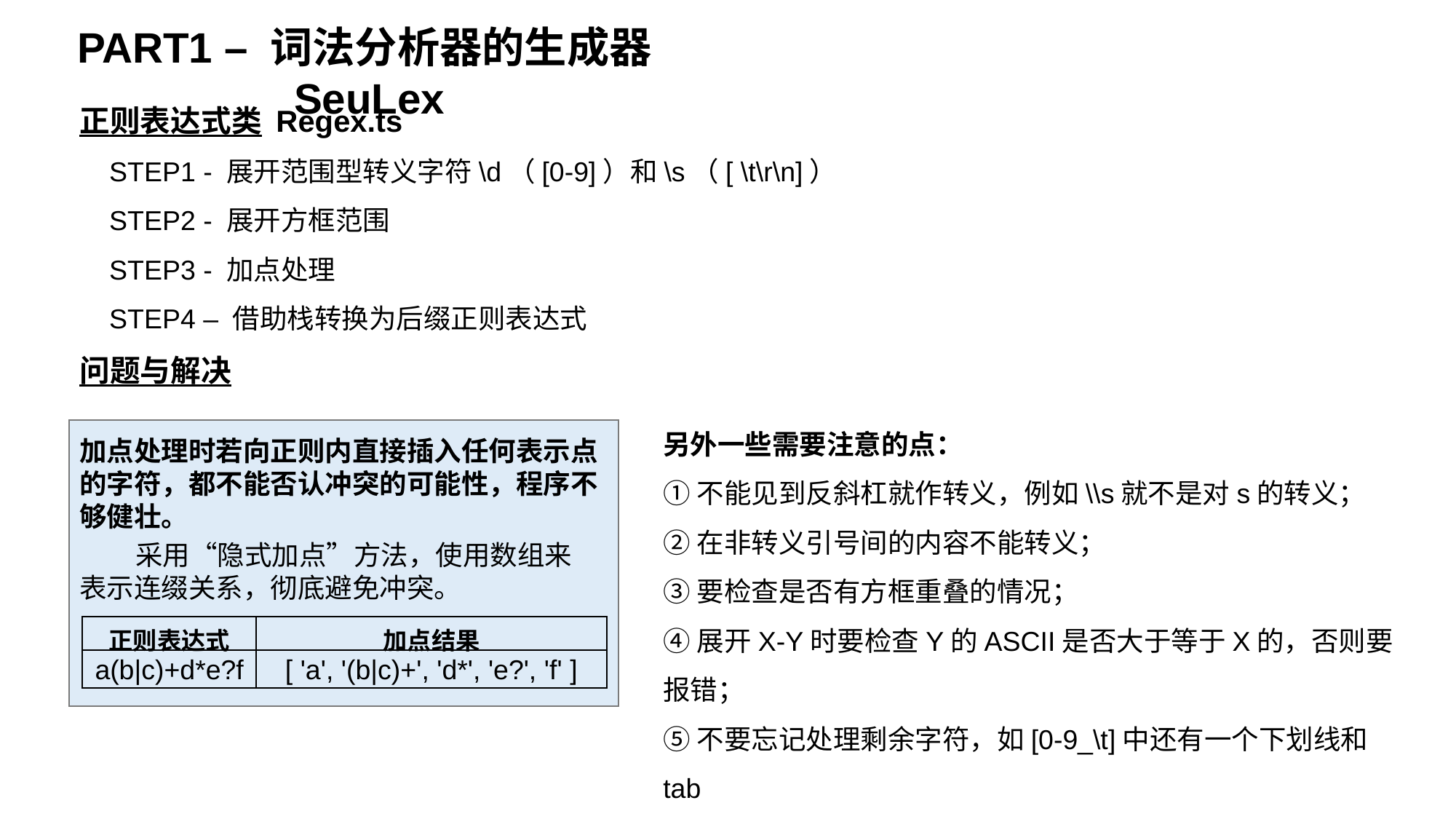

PART1 – 词法分析器的生成器SeuLex
正则表达式类 Regex.ts
STEP1 - 展开范围型转义字符\d（[0-9]）和\s（[ \t\r\n]）
STEP2 - 展开方框范围
STEP3 - 加点处理
STEP4 – 借助栈转换为后缀正则表达式
问题与解决
另外一些需要注意的点：
①不能见到反斜杠就作转义，例如\\s就不是对s的转义；
②在非转义引号间的内容不能转义；
③要检查是否有方框重叠的情况；
④展开X-Y时要检查Y的ASCII是否大于等于X的，否则要报错；
⑤不要忘记处理剩余字符，如[0-9_\t]中还有一个下划线和tab

加点处理时若向正则内直接插入任何表示点的字符，都不能否认冲突的可能性，程序不够健壮。
        采用“隐式加点”方法，使用数组来表示连缀关系，彻底避免冲突。
| 正则表达式 | 加点结果 |
| --- | --- |
| a(b|c)+d\*e?f | [ 'a', '(b|c)+', 'd\*', 'e?', 'f' ] |